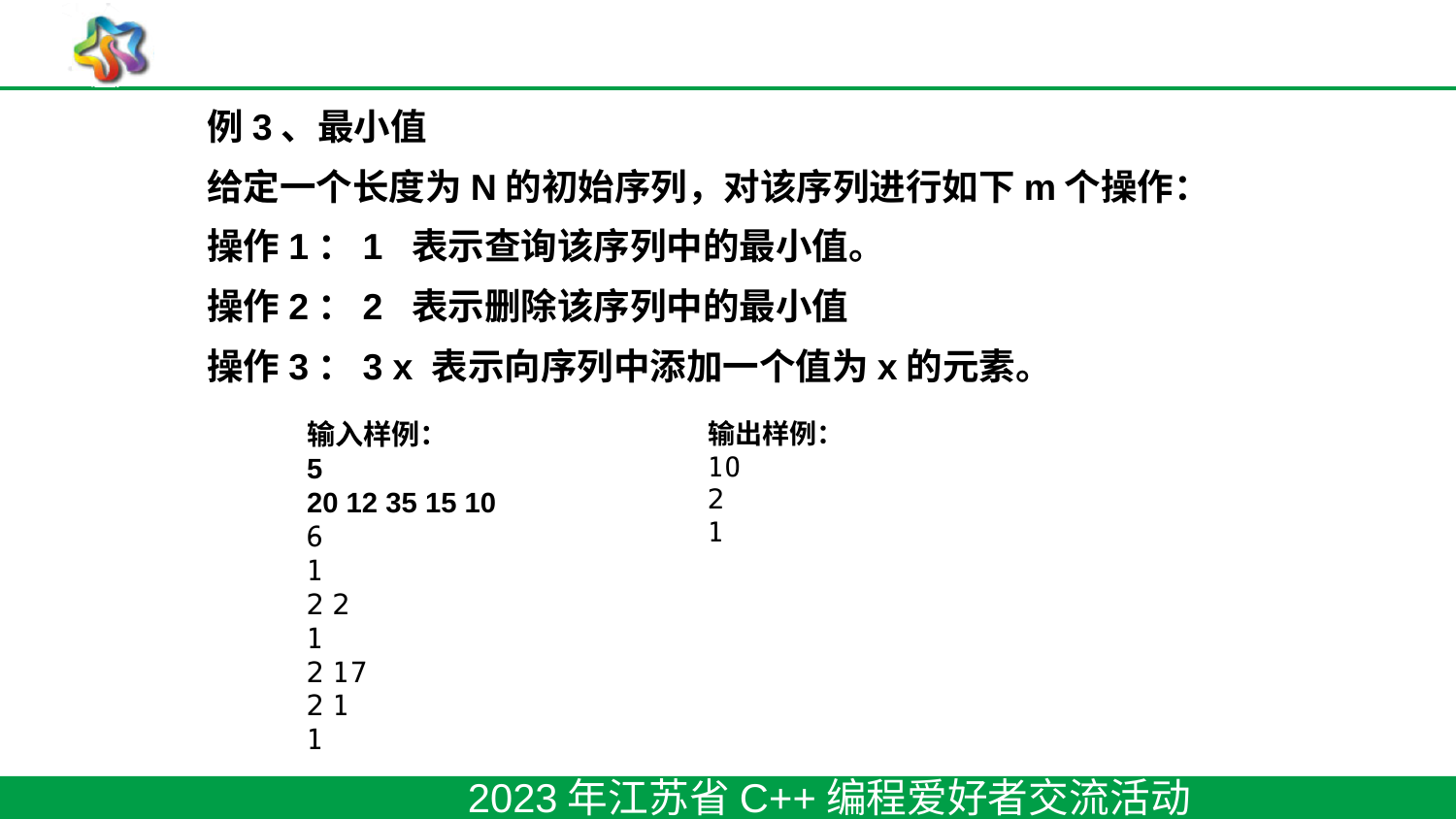

例3、最小值
给定一个长度为N的初始序列，对该序列进行如下m个操作：
操作1：1  表示查询该序列中的最小值。
操作2：2  表示删除该序列中的最小值
操作3：3 x 表示向序列中添加一个值为x的元素。
输入样例：
5
20 12 35 15 10
6
1
2 2
1
2 17
2 1
1
输出样例：
10
2
1